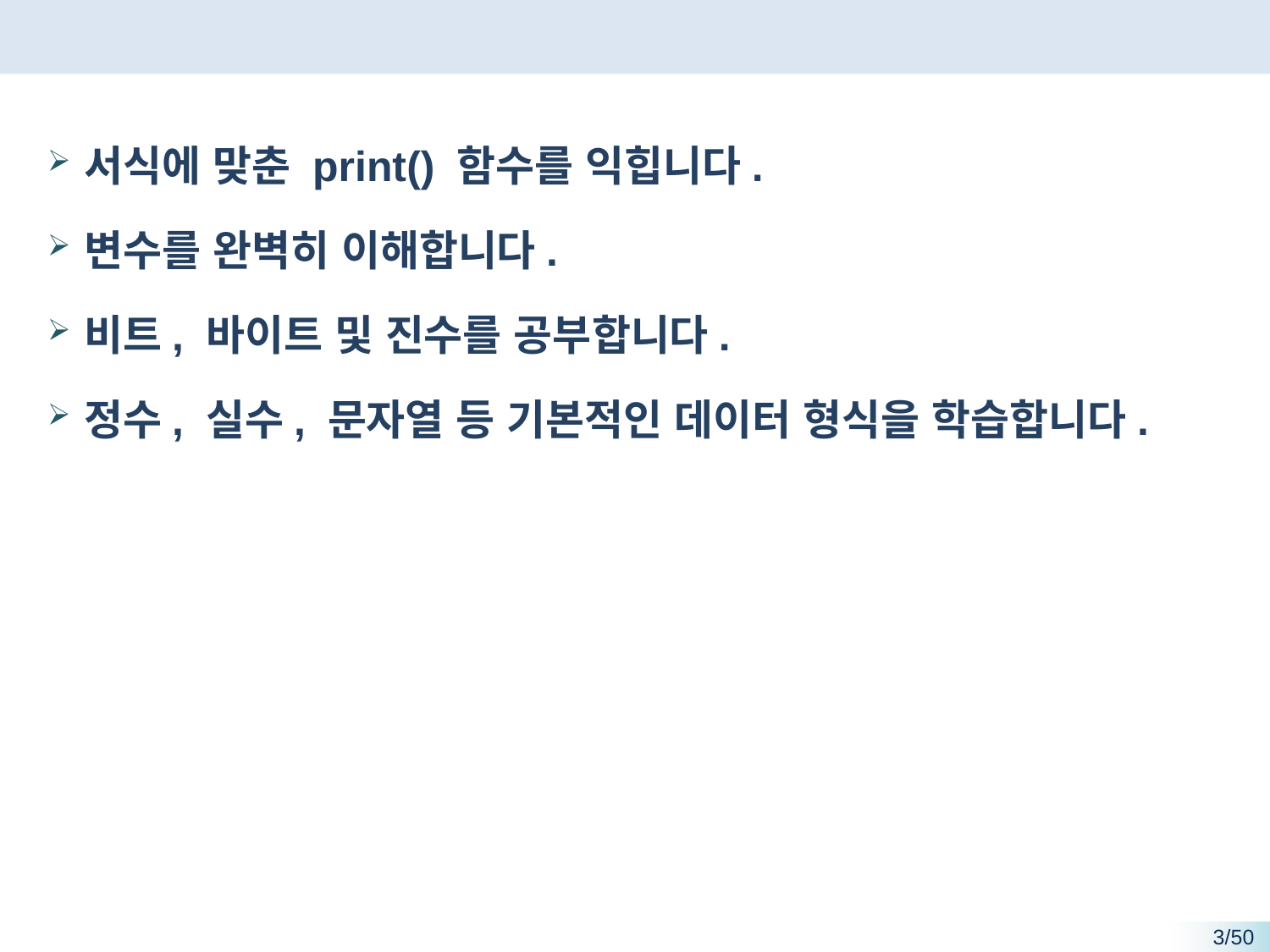

#
서식에 맞춘 print() 함수를 익힙니다.
변수를 완벽히 이해합니다.
비트, 바이트 및 진수를 공부합니다.
정수, 실수, 문자열 등 기본적인 데이터 형식을 학습합니다.